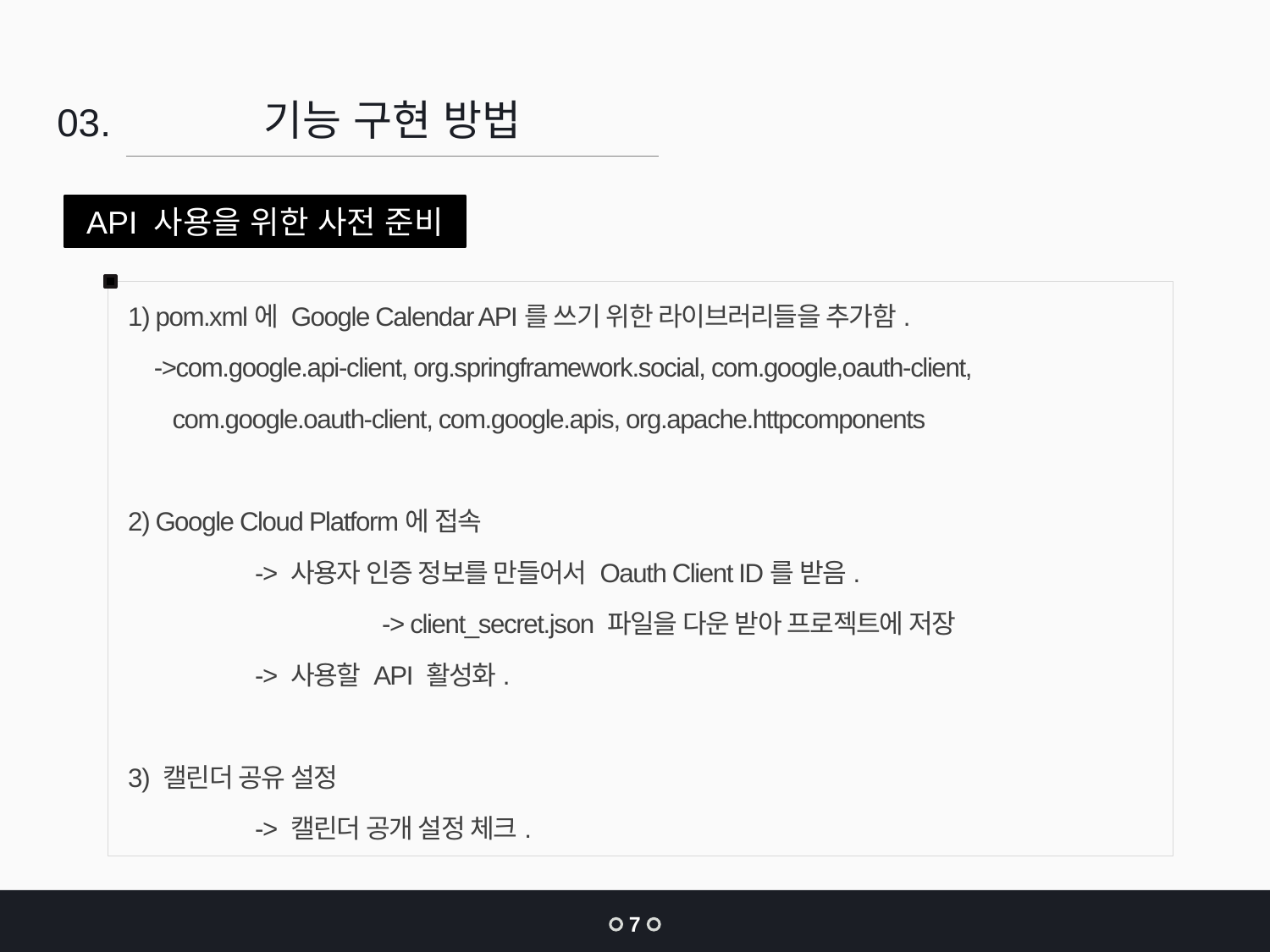

기능 구현 방법
03.
API 사용을 위한 사전 준비

1) pom.xml에 Google Calendar API를 쓰기 위한 라이브러리들을 추가함.
    ->com.google.api-client, org.springframework.social, com.google,oauth-client,
       com.google.oauth-client, com.google.apis, org.apache.httpcomponents

2) Google Cloud Platform에 접속
	-> 사용자 인증 정보를 만들어서 Oauth Client ID를 받음.
		-> client_secret.json 파일을 다운 받아 프로젝트에 저장
	-> 사용할 API 활성화.

3) 캘린더 공유 설정
	-> 캘린더 공개 설정 체크.
7